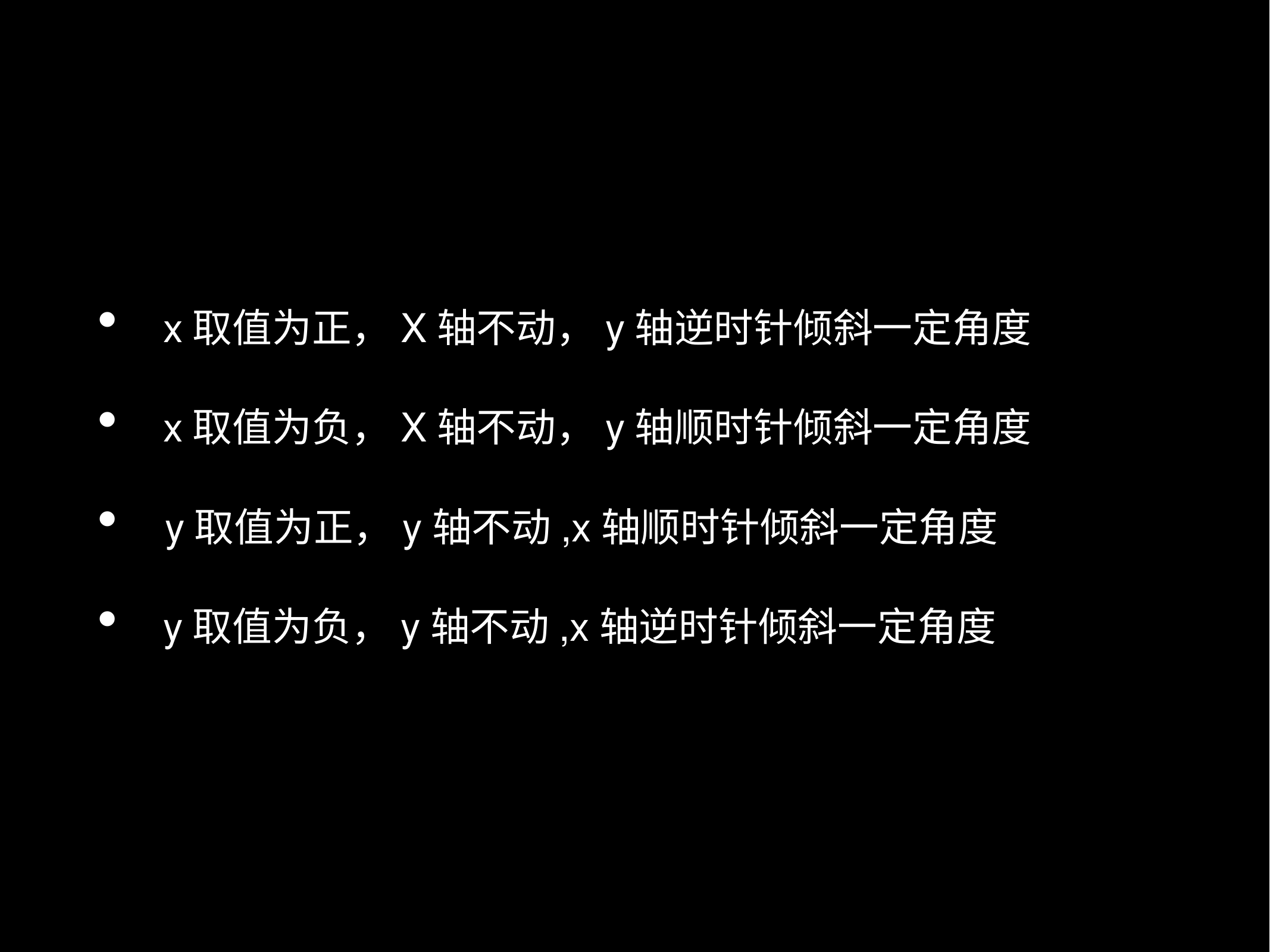

x取值为正，X轴不动，y轴逆时针倾斜一定角度
  x取值为负，X轴不动，y轴顺时针倾斜一定角度
 y取值为正，y轴不动,x轴顺时针倾斜一定角度
  y取值为负，y轴不动,x轴逆时针倾斜一定角度